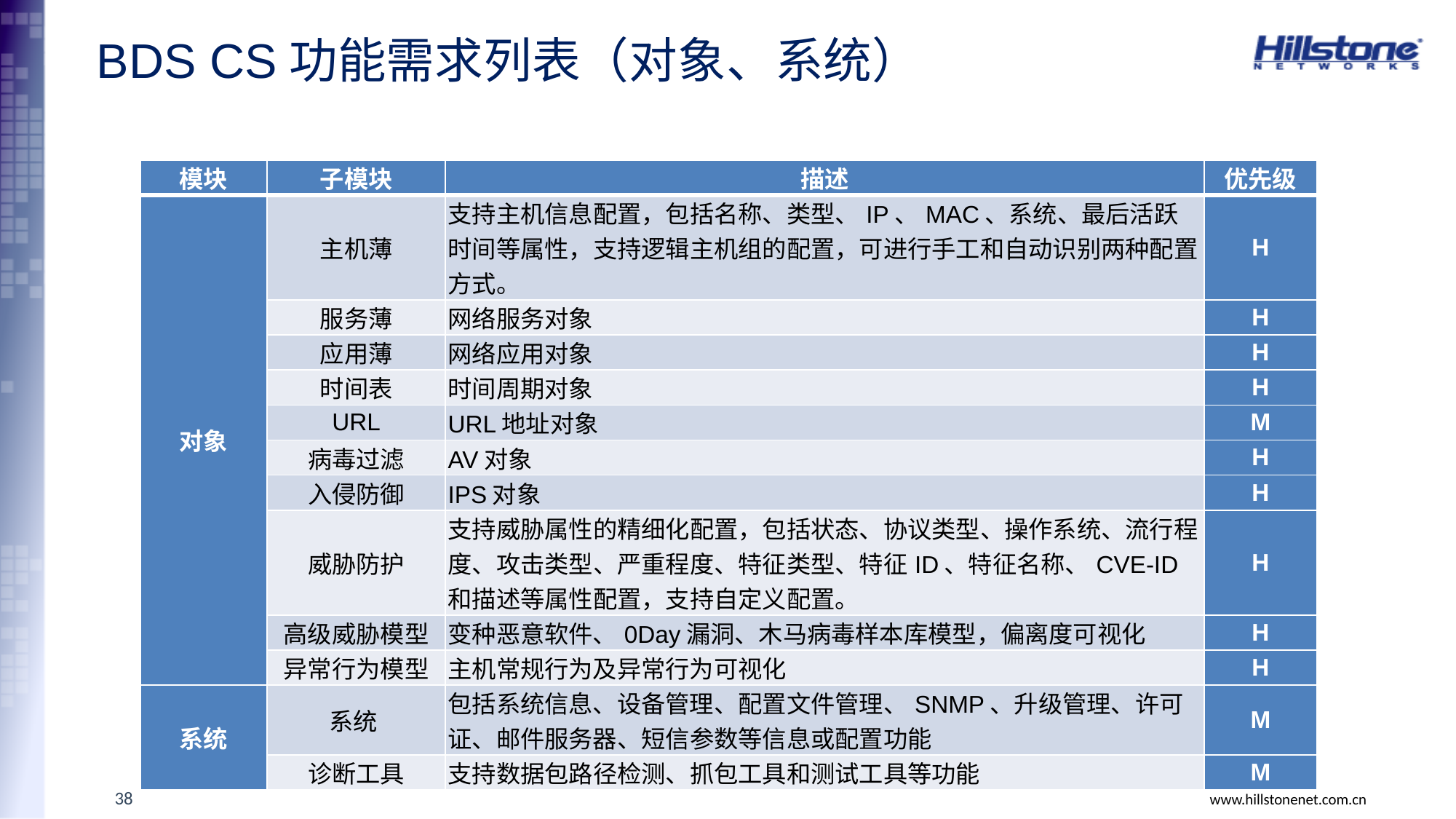

# BDS CS功能需求列表（对象、系统）
| 模块 | 子模块 | 描述 | 优先级 |
| --- | --- | --- | --- |
| 对象 | 主机薄 | 支持主机信息配置，包括名称、类型、IP、MAC、系统、最后活跃时间等属性，支持逻辑主机组的配置，可进行手工和自动识别两种配置方式。 | H |
|  | 服务薄 | 网络服务对象 | H |
|  | 应用薄 | 网络应用对象 | H |
|  | 时间表 | 时间周期对象 | H |
|  | URL | URL地址对象 | M |
|  | 病毒过滤 | AV对象 | H |
|  | 入侵防御 | IPS对象 | H |
|  | 威胁防护 | 支持威胁属性的精细化配置，包括状态、协议类型、操作系统、流行程度、攻击类型、严重程度、特征类型、特征ID、特征名称、CVE-ID和描述等属性配置，支持自定义配置。 | H |
|  | 高级威胁模型 | 变种恶意软件、0Day漏洞、木马病毒样本库模型，偏离度可视化 | H |
|  | 异常行为模型 | 主机常规行为及异常行为可视化 | H |
| 系统 | 系统 | 包括系统信息、设备管理、配置文件管理、SNMP、升级管理、许可证、邮件服务器、短信参数等信息或配置功能 | M |
|  | 诊断工具 | 支持数据包路径检测、抓包工具和测试工具等功能 | M |